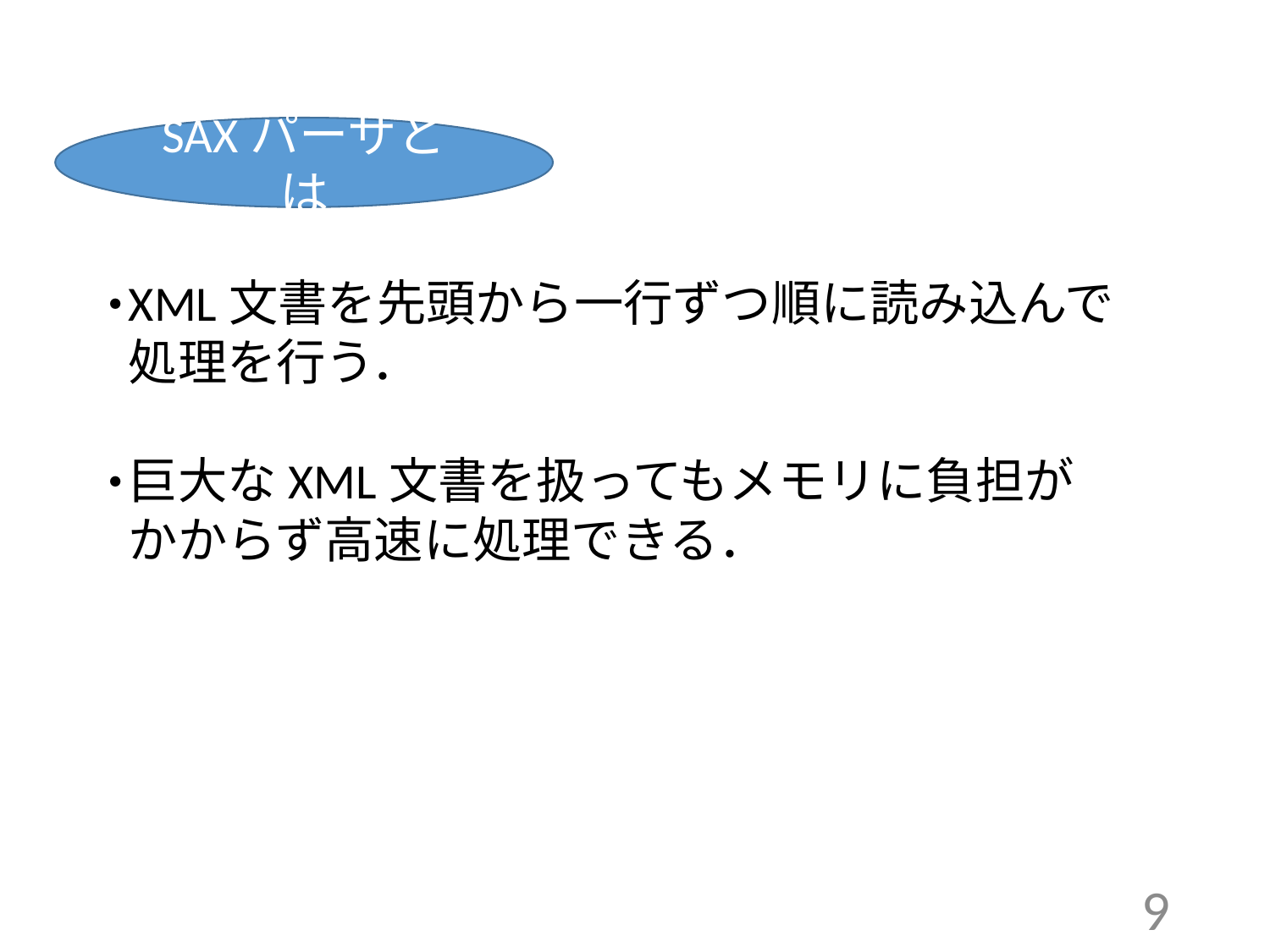

SAXパーサとは
XML文書を先頭から一行ずつ順に読み込んで処理を行う．

巨大なXML文書を扱ってもメモリに負担がかからず高速に処理できる．
・

・
9